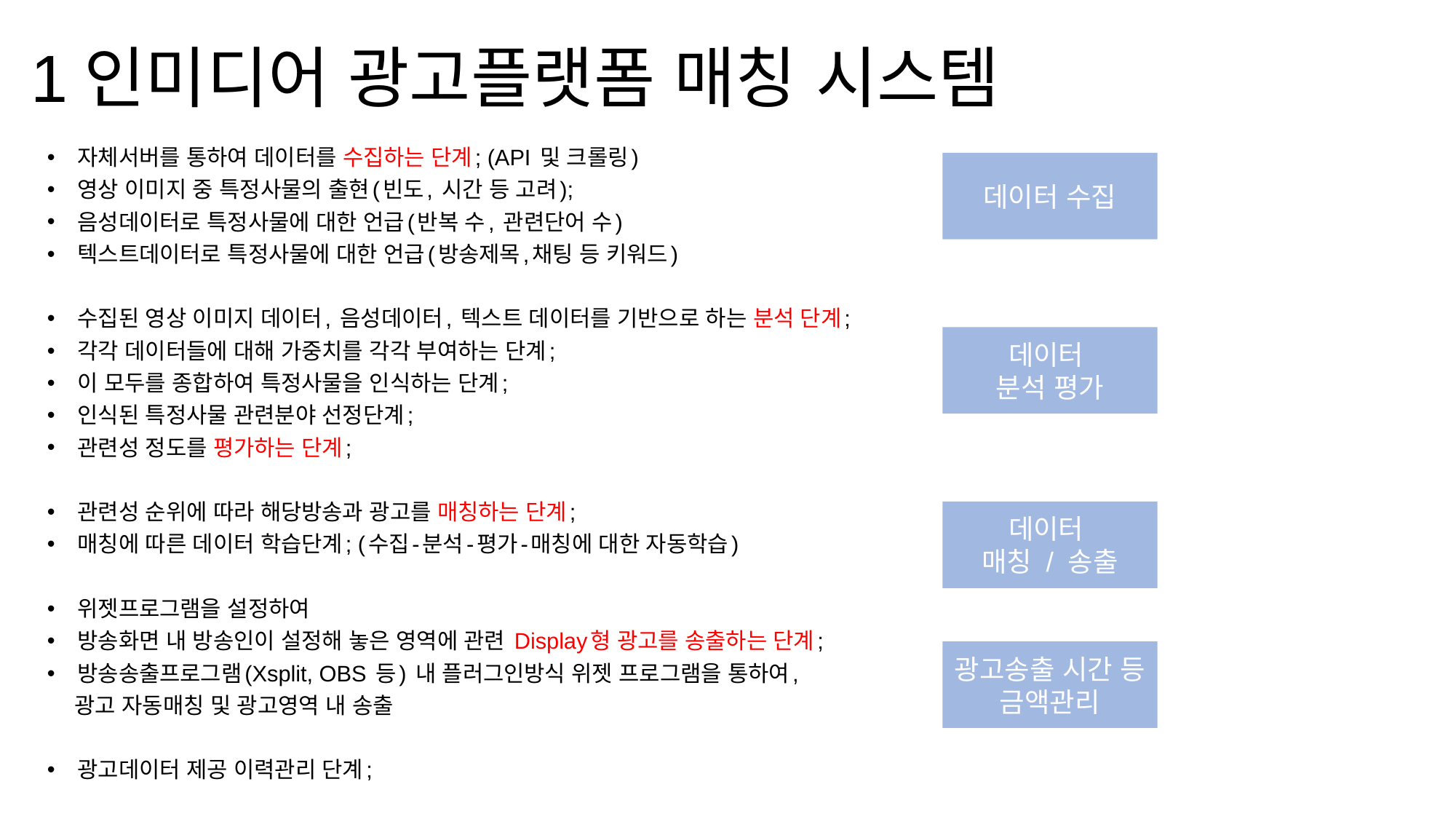

# 1인미디어 광고플랫폼 매칭 시스템

자체서버를 통하여 데이터를 수집하는 단계; (API 및 크롤링)
영상 이미지 중 특정사물의 출현(빈도, 시간 등 고려);
음성데이터로 특정사물에 대한 언급(반복 수, 관련단어 수)
텍스트데이터로 특정사물에 대한 언급(방송제목,채팅 등 키워드)

수집된 영상 이미지 데이터, 음성데이터, 텍스트 데이터를 기반으로 하는 분석 단계;
각각 데이터들에 대해 가중치를 각각 부여하는 단계;
이 모두를 종합하여 특정사물을 인식하는 단계;
인식된 특정사물 관련분야 선정단계;
관련성 정도를 평가하는 단계;

관련성 순위에 따라 해당방송과 광고를 매칭하는 단계;
매칭에 따른 데이터 학습단계; (수집-분석-평가-매칭에 대한 자동학습)

위젯프로그램을 설정하여
방송화면 내 방송인이 설정해 놓은 영역에 관련 Display형 광고를 송출하는 단계;
방송송출프로그램(Xsplit, OBS 등) 내 플러그인방식 위젯 프로그램을 통하여,
    광고 자동매칭 및 광고영역 내 송출

광고데이터 제공 이력관리 단계;

데이터 수집
데이터
분석 평가
데이터
매칭 / 송출
광고송출 시간 등 금액관리